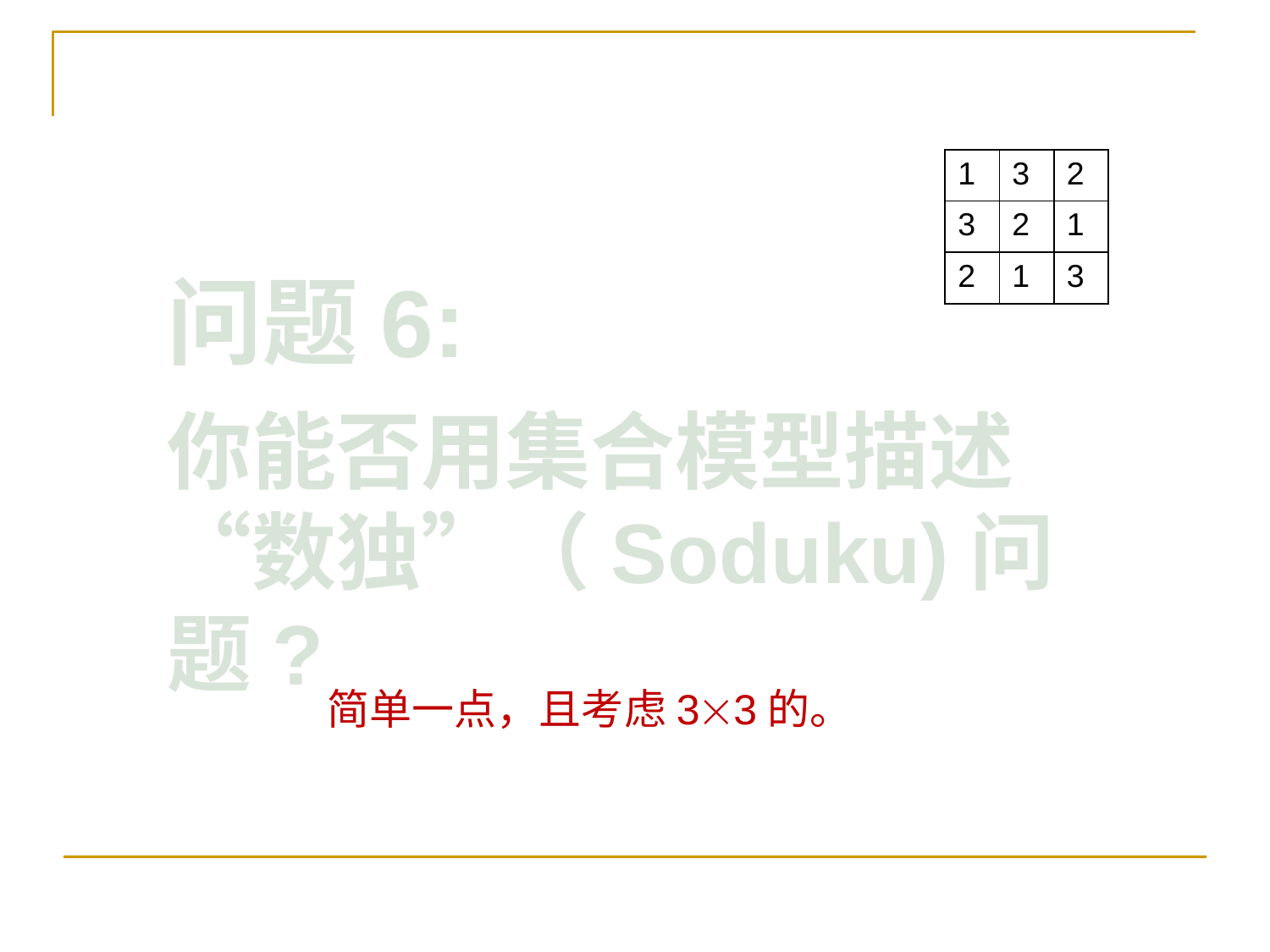

| 1 | 3 | 2 |
| --- | --- | --- |
| 3 | 2 | 1 |
| 2 | 1 | 3 |
问题6:
你能否用集合模型描述“数独”（Soduku)问题?
简单一点，且考虑3×3的。